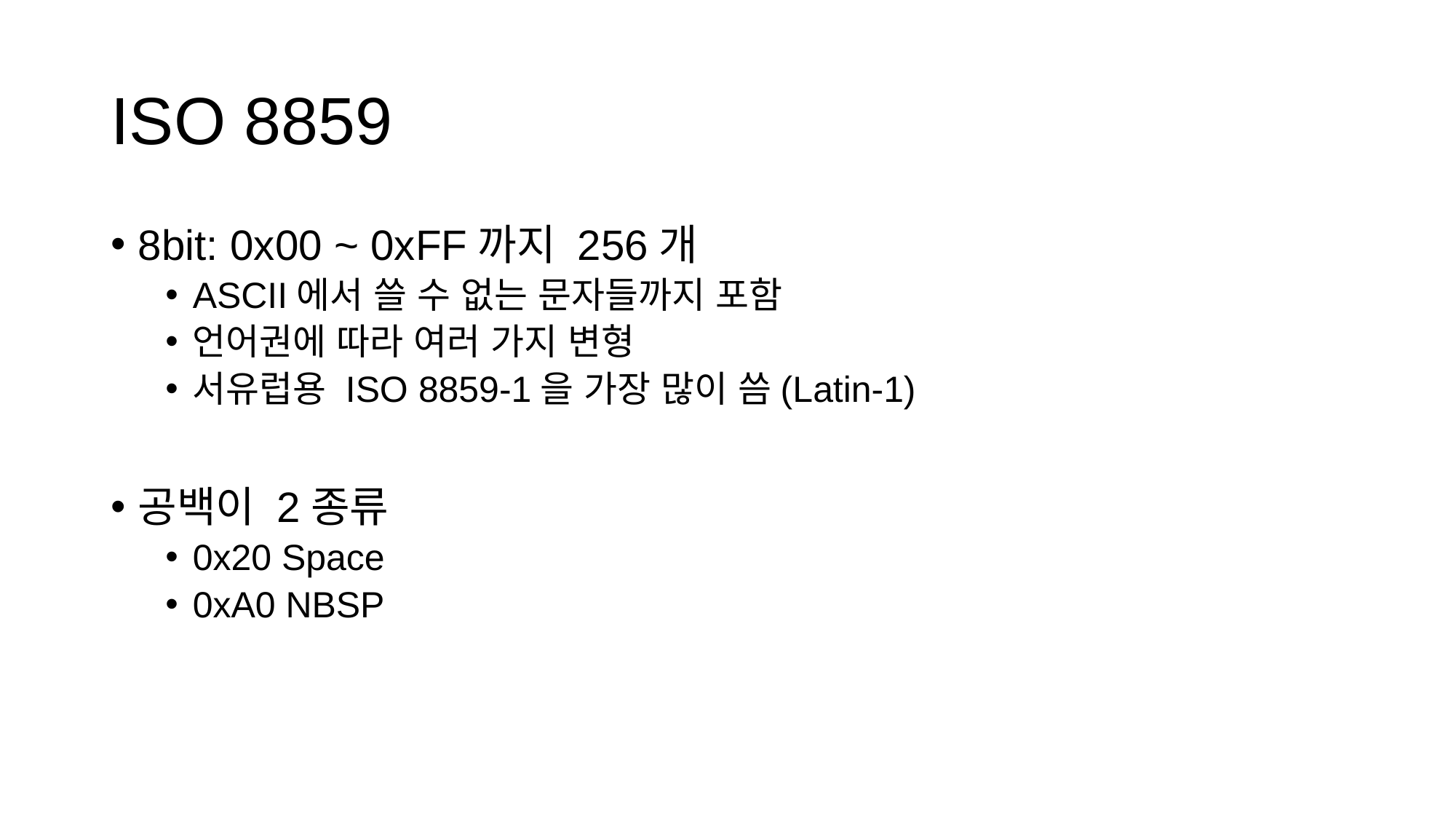

# ISO 8859
8bit: 0x00 ~ 0xFF까지 256개
ASCII에서 쓸 수 없는 문자들까지 포함
언어권에 따라 여러 가지 변형
서유럽용 ISO 8859-1을 가장 많이 씀(Latin-1)

공백이 2종류
0x20 Space
0xA0 NBSP